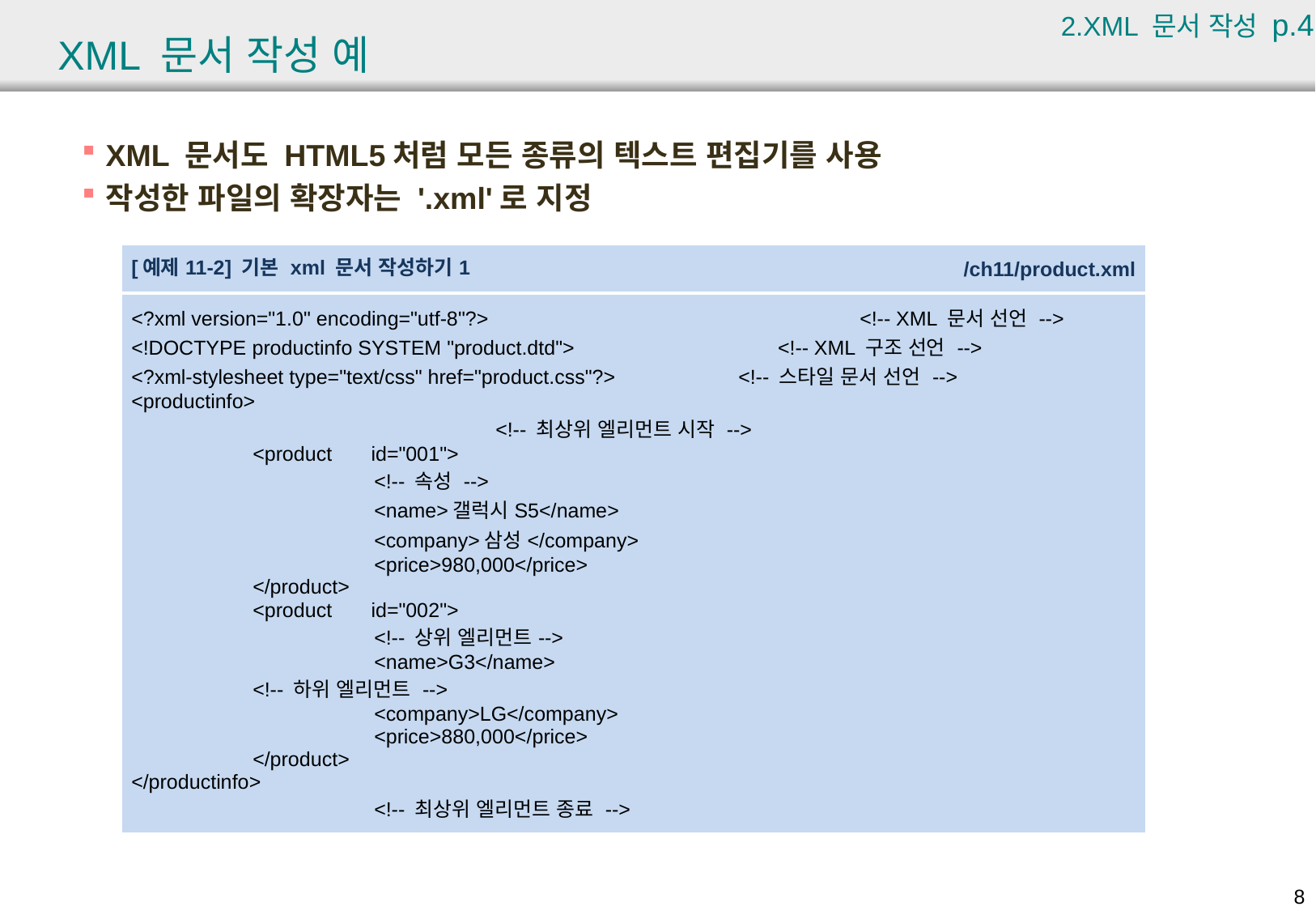

2.XML 문서 작성 p.414
# XML 문서 작성 예
XML 문서도 HTML5처럼 모든 종류의 텍스트 편집기를 사용
작성한 파일의 확장자는 '.xml'로 지정

| [예제11-2] 기본 xml 문서 작성하기1 | /ch11/product.xml |
| --- | --- |
| <?xml version="1.0" encoding="utf-8"?> <!-- XML 문서 선언 --> <!DOCTYPE productinfo SYSTEM "product.dtd"> <!-- XML 구조 선언 --> <?xml-stylesheet type="text/css" href="product.css"?> <!-- 스타일 문서 선언 --> <productinfo> <!-- 최상위 엘리먼트 시작 --> <product id="001"> <!-- 속성 --> <name>갤럭시S5</name> <company>삼성</company> <price>980,000</price> </product> <product id="002"> <!-- 상위 엘리먼트--> <name>G3</name> <!-- 하위 엘리먼트 --> <company>LG</company> <price>880,000</price> </product> </productinfo> <!-- 최상위 엘리먼트 종료 --> |  |